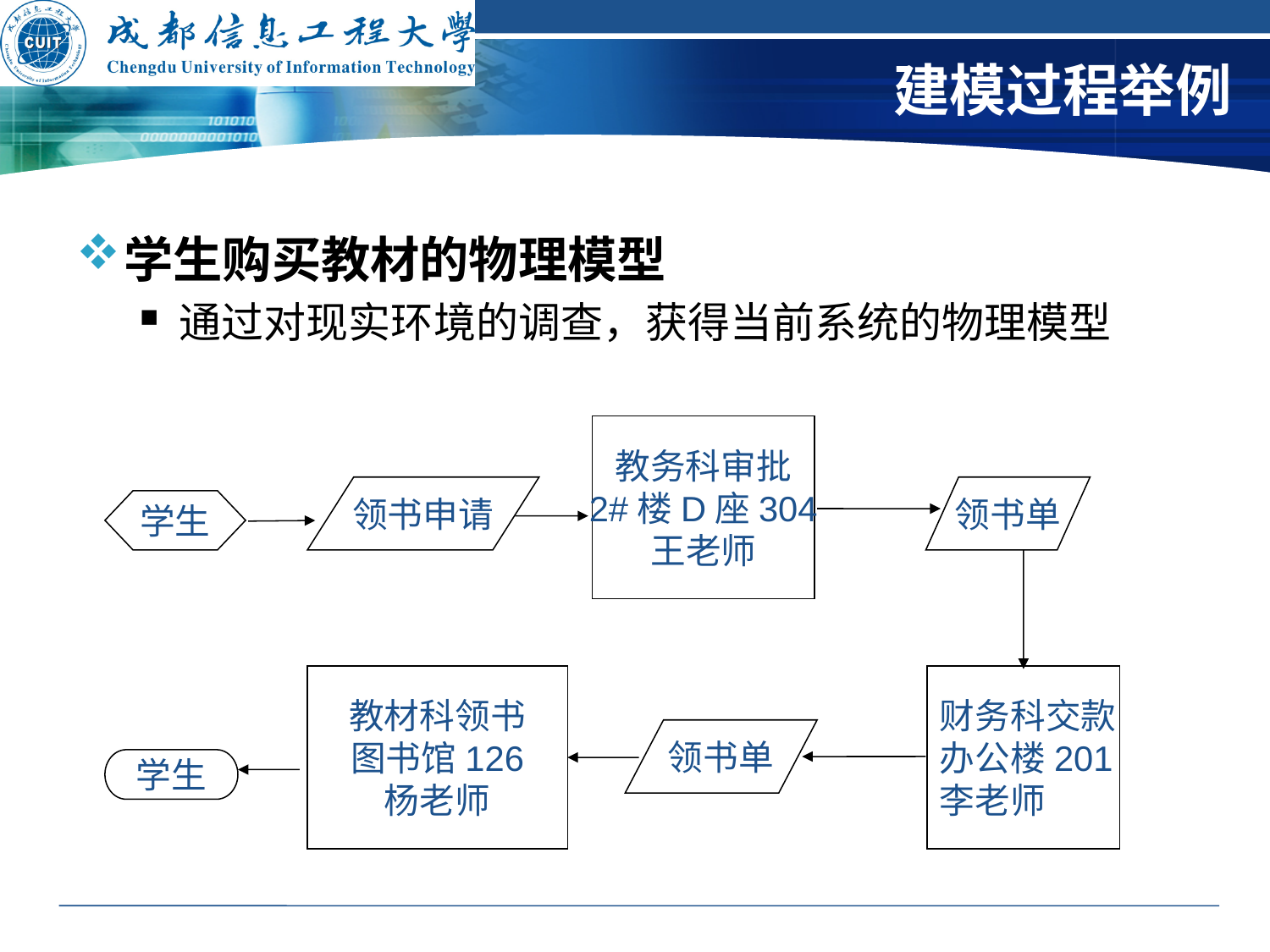

# 建模过程举例
学生购买教材的物理模型
通过对现实环境的调查，获得当前系统的物理模型

教务科审批
2#楼D座304
王老师
领书申请
领书单
学生

教材科领书
图书馆126
杨老师
财务科交款
办公楼201
李老师
领书单
学生